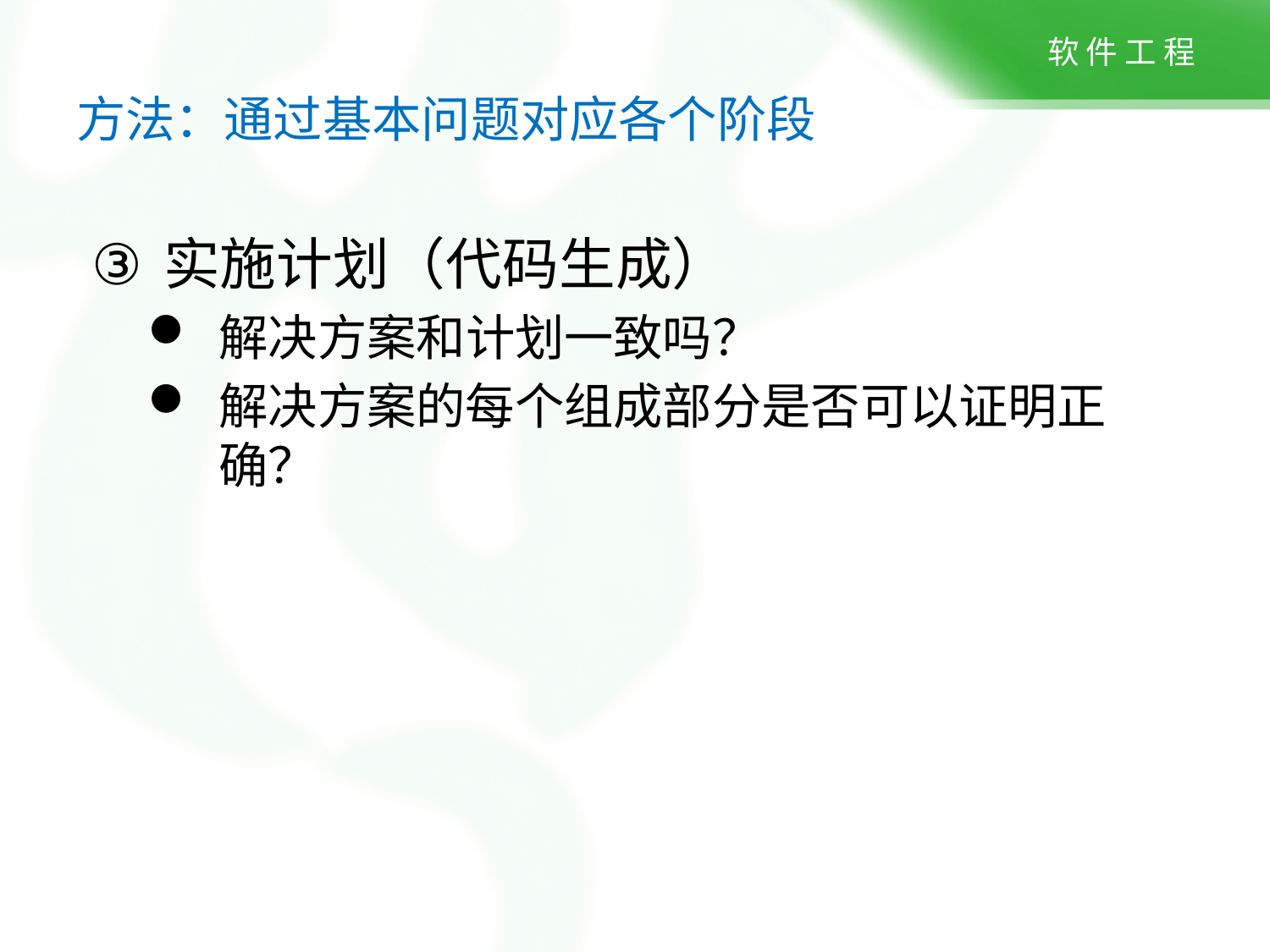

# 方法：通过基本问题对应各个阶段
实施计划（代码生成）
解决方案和计划一致吗？
解决方案的每个组成部分是否可以证明正确？